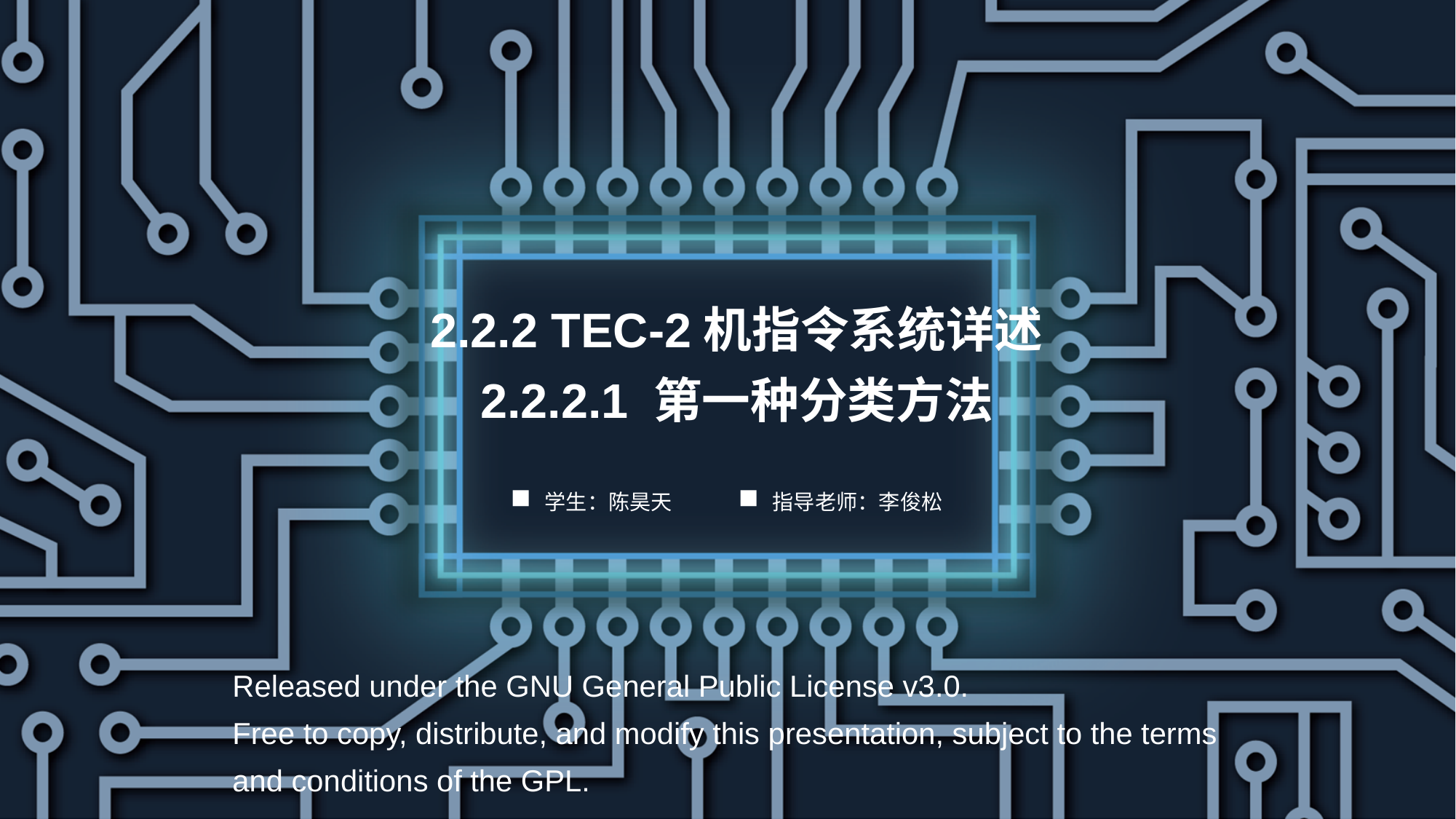

2.2.2 TEC-2机指令系统详述
2.2.2.1 第一种分类方法
学生：陈昊天
指导老师：李俊松
Released under the GNU General Public License v3.0.
Free to copy, distribute, and modify this presentation, subject to the terms and conditions of the GPL.